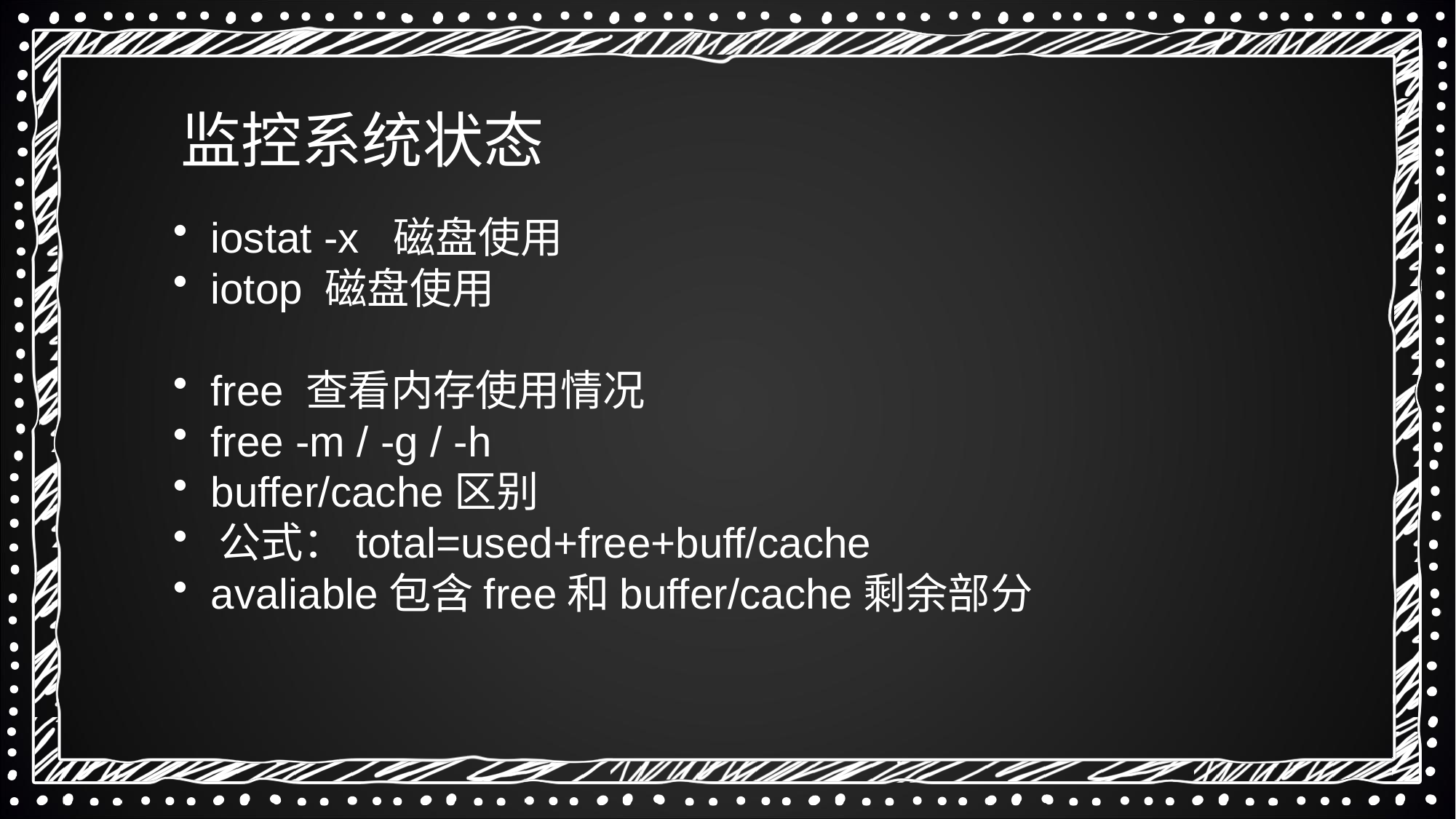

监控系统状态
 iostat -x  磁盘使用
 iotop 磁盘使用

 free 查看内存使用情况
 free -m / -g / -h
 buffer/cache区别
 公式：total=used+free+buff/cache
 avaliable包含free和buffer/cache剩余部分